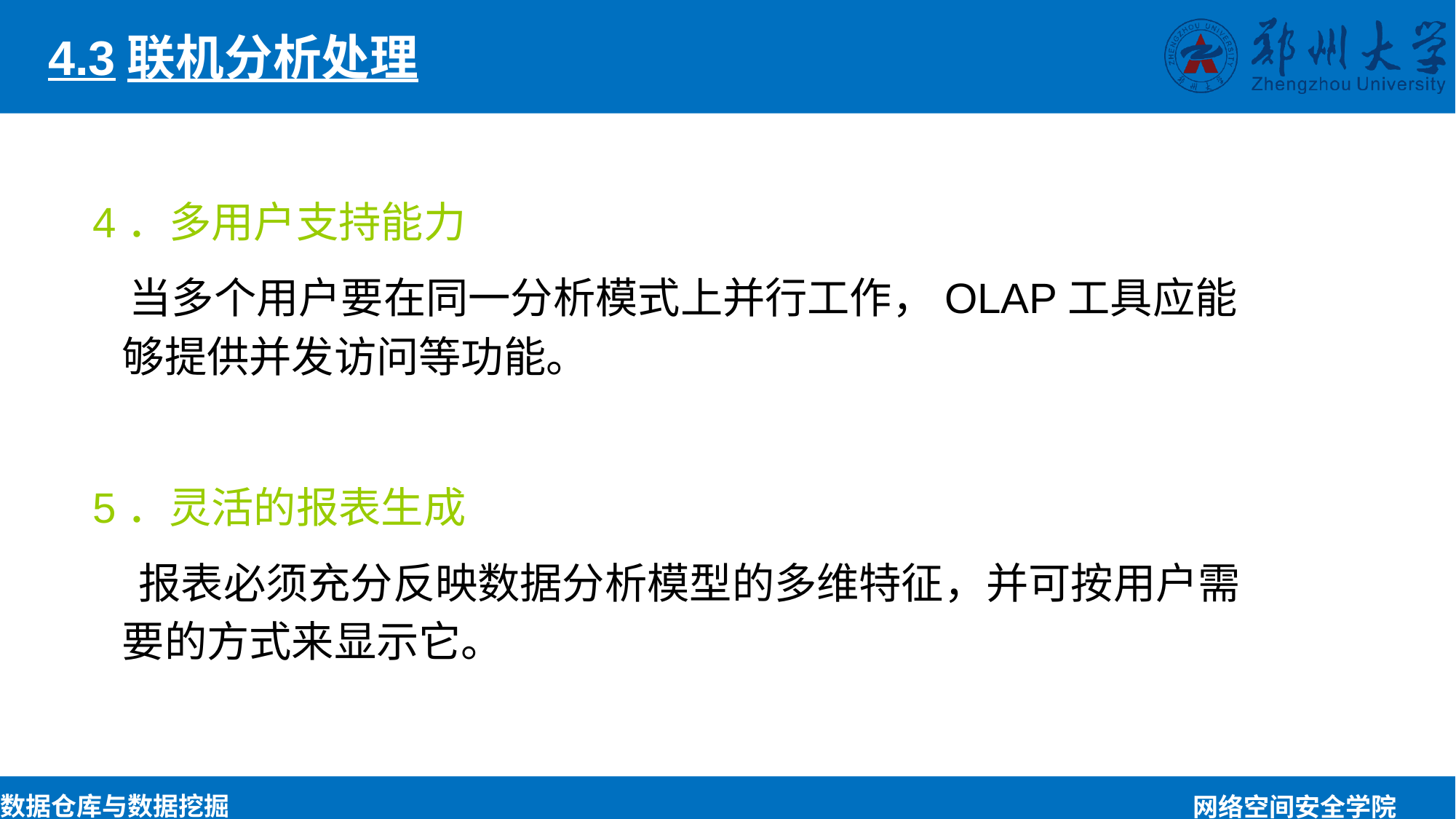

4.3联机分析处理
 4．多用户支持能力
    当多个用户要在同一分析模式上并行工作，OLAP工具应能够提供并发访问等功能。

 5．灵活的报表生成
     报表必须充分反映数据分析模型的多维特征，并可按用户需要的方式来显示它。